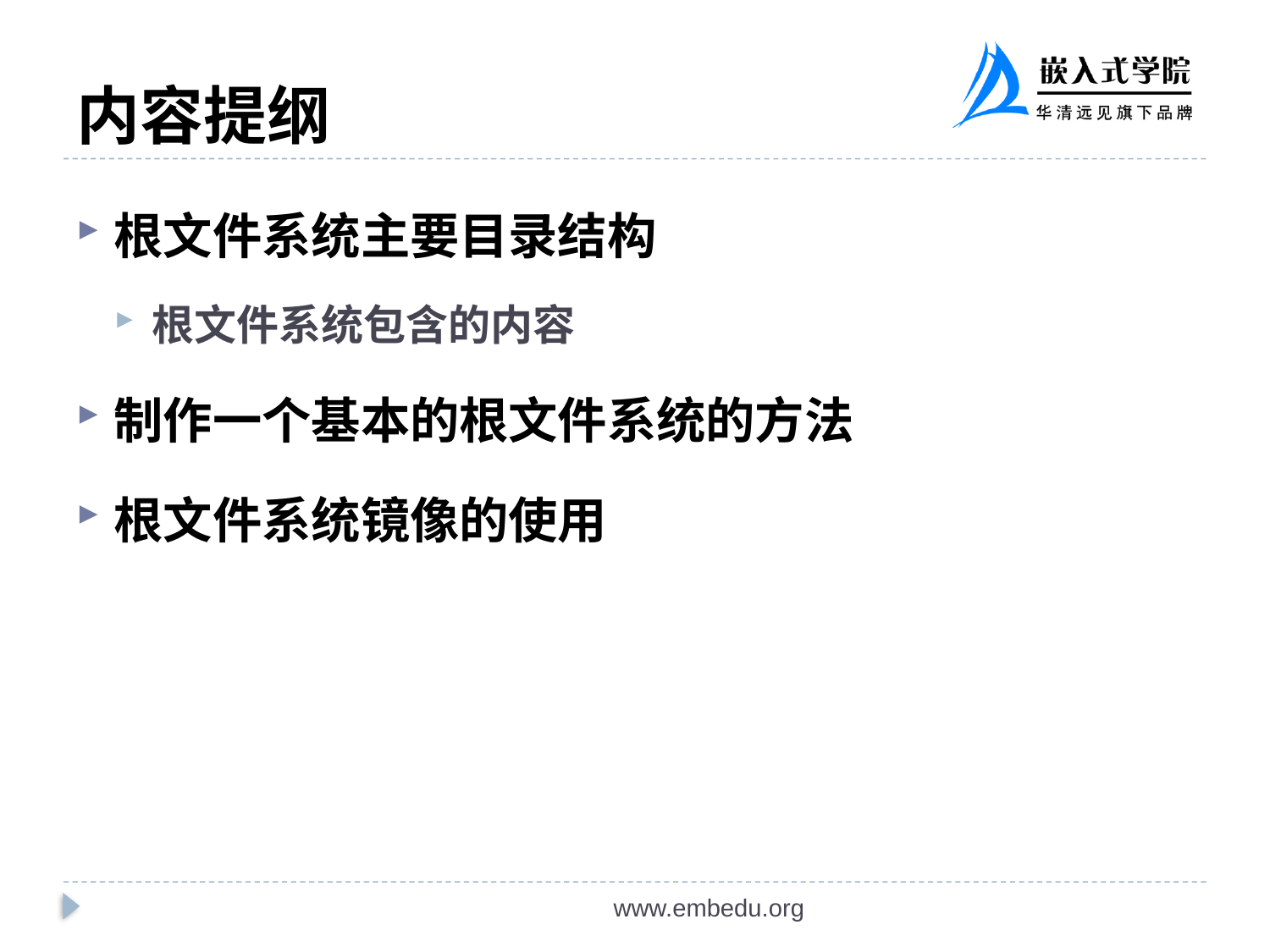

# 内容提纲
根文件系统主要目录结构
根文件系统包含的内容
制作一个基本的根文件系统的方法
根文件系统镜像的使用

www.embedu.org